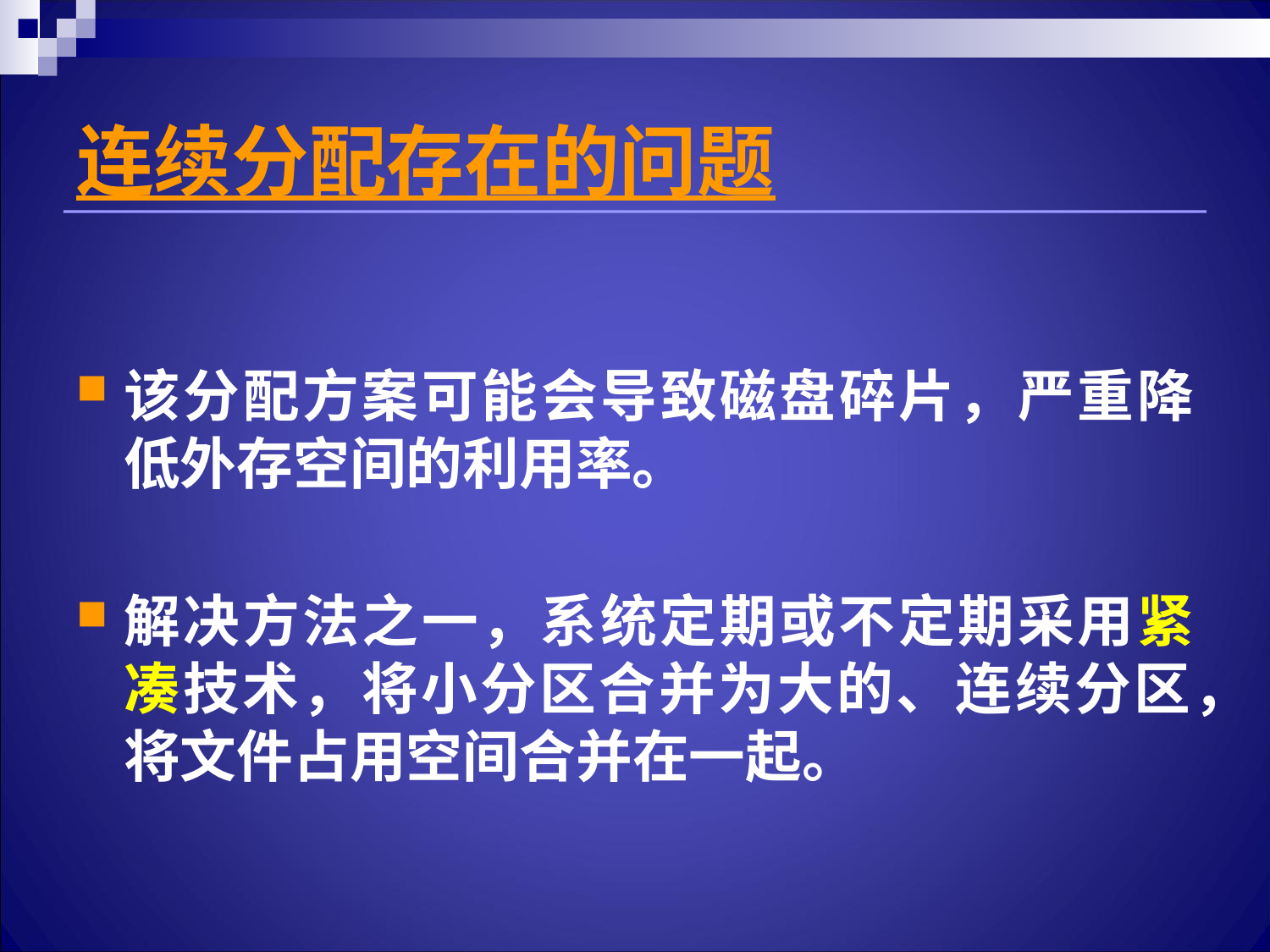

连续分配存在的问题

该分配方案可能会导致磁盘碎片，严重降低外存空间的利用率。

解决方法之一，系统定期或不定期采用紧凑技术，将小分区合并为大的、连续分区，将文件占用空间合并在一起。